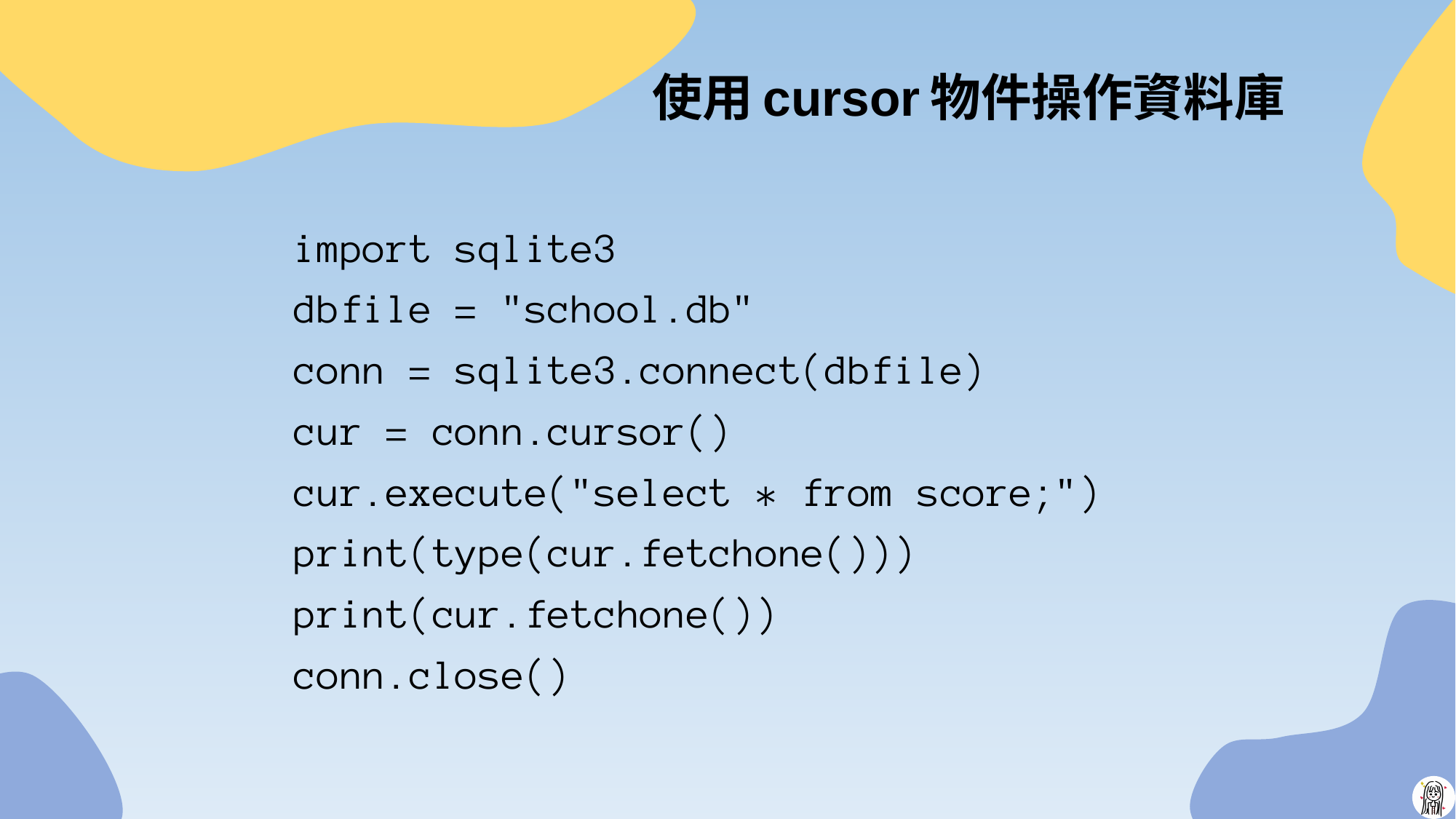

# 使用cursor物件操作資料庫
import sqlite3
dbfile = "school.db"
conn = sqlite3.connect(dbfile)
cur = conn.cursor()
cur.execute("select * from score;")
print(type(cur.fetchone()))
print(cur.fetchone())
conn.close()

28